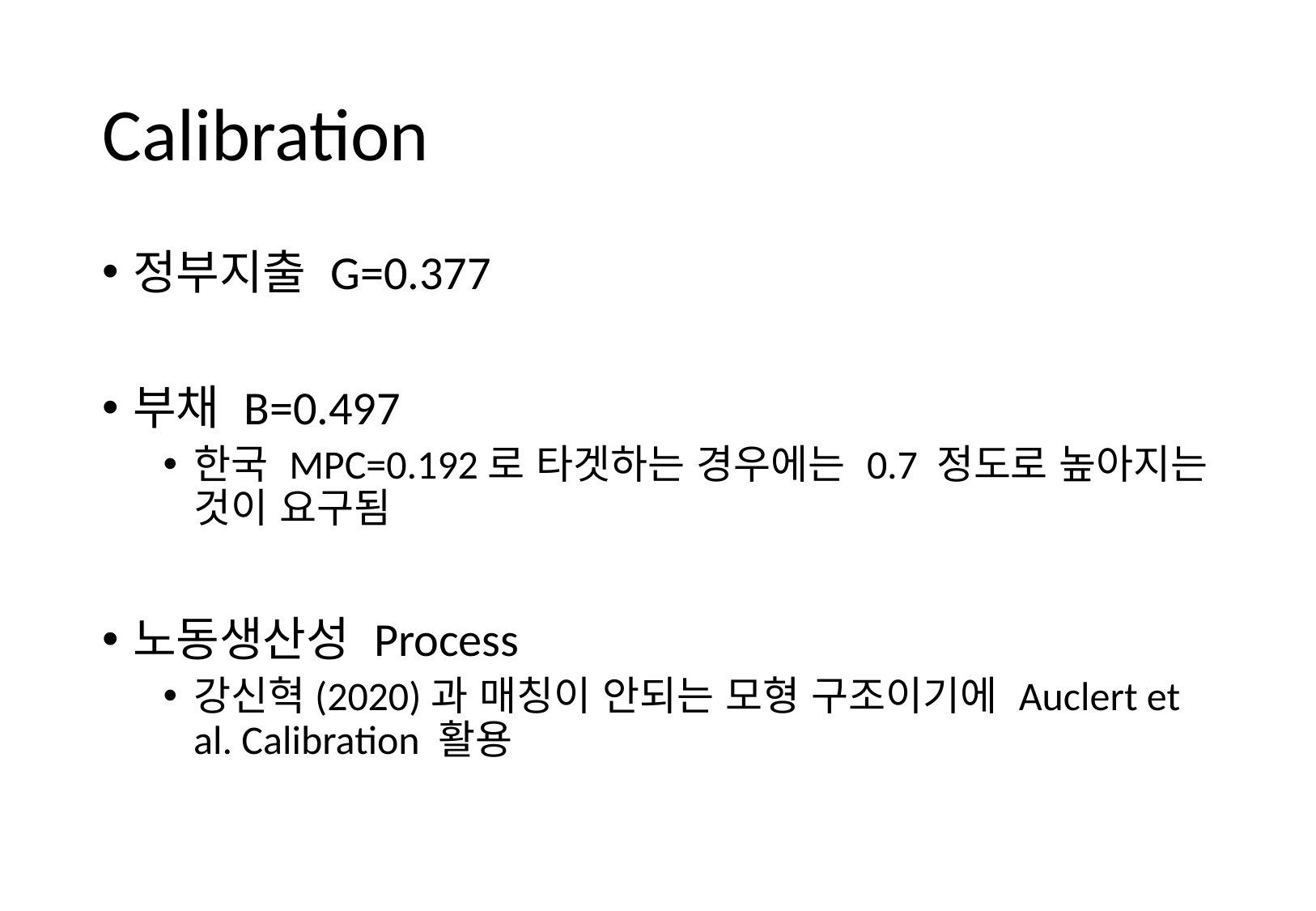

# Calibration
정부지출 G=0.377

부채 B=0.497
한국 MPC=0.192로 타겟하는 경우에는 0.7 정도로 높아지는 것이 요구됨

노동생산성 Process
강신혁(2020)과 매칭이 안되는 모형 구조이기에 Auclert et al. Calibration 활용